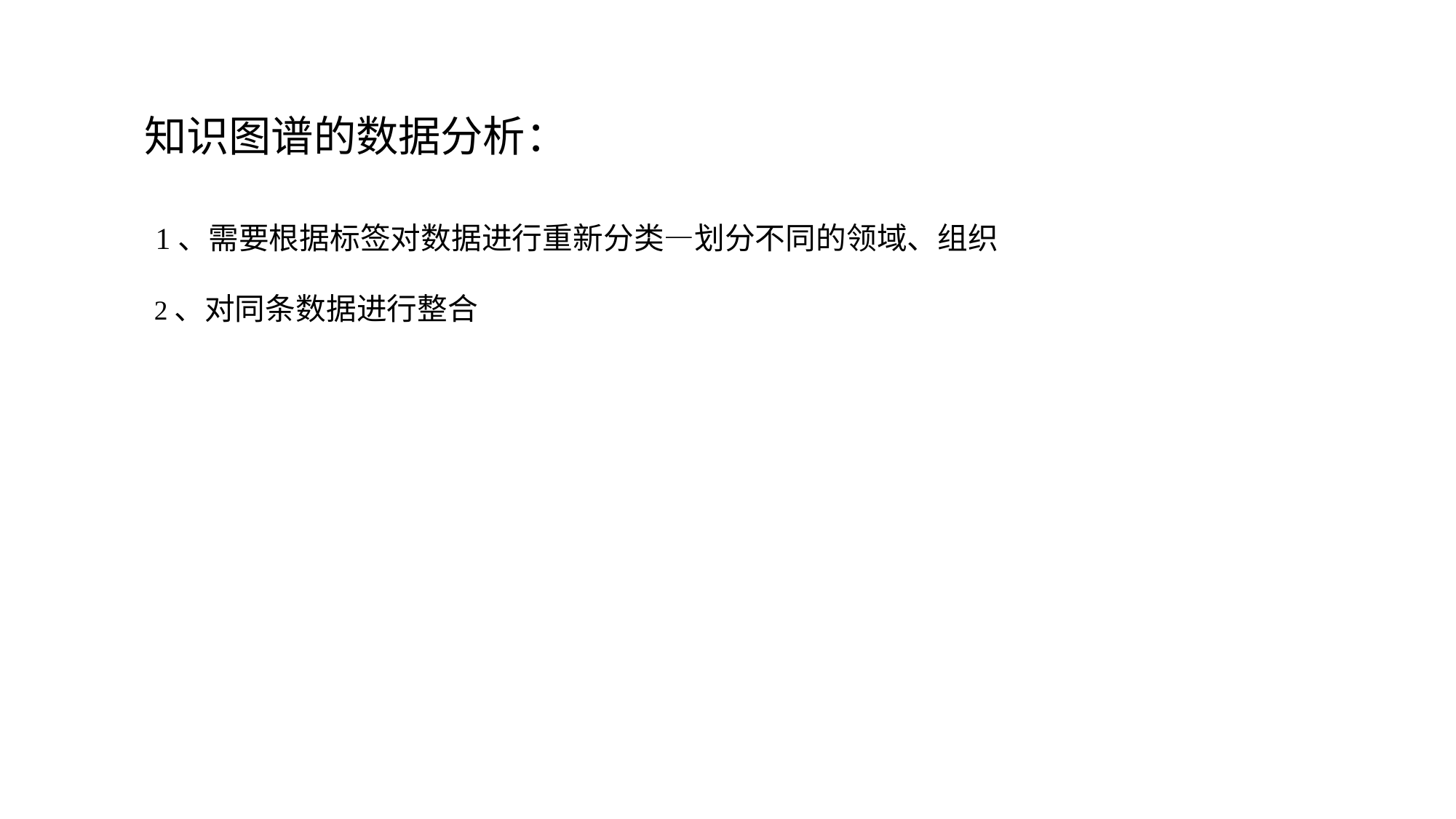

知识图谱的数据分析：
1、需要根据标签对数据进行重新分类—划分不同的领域、组织
2、对同条数据进行整合